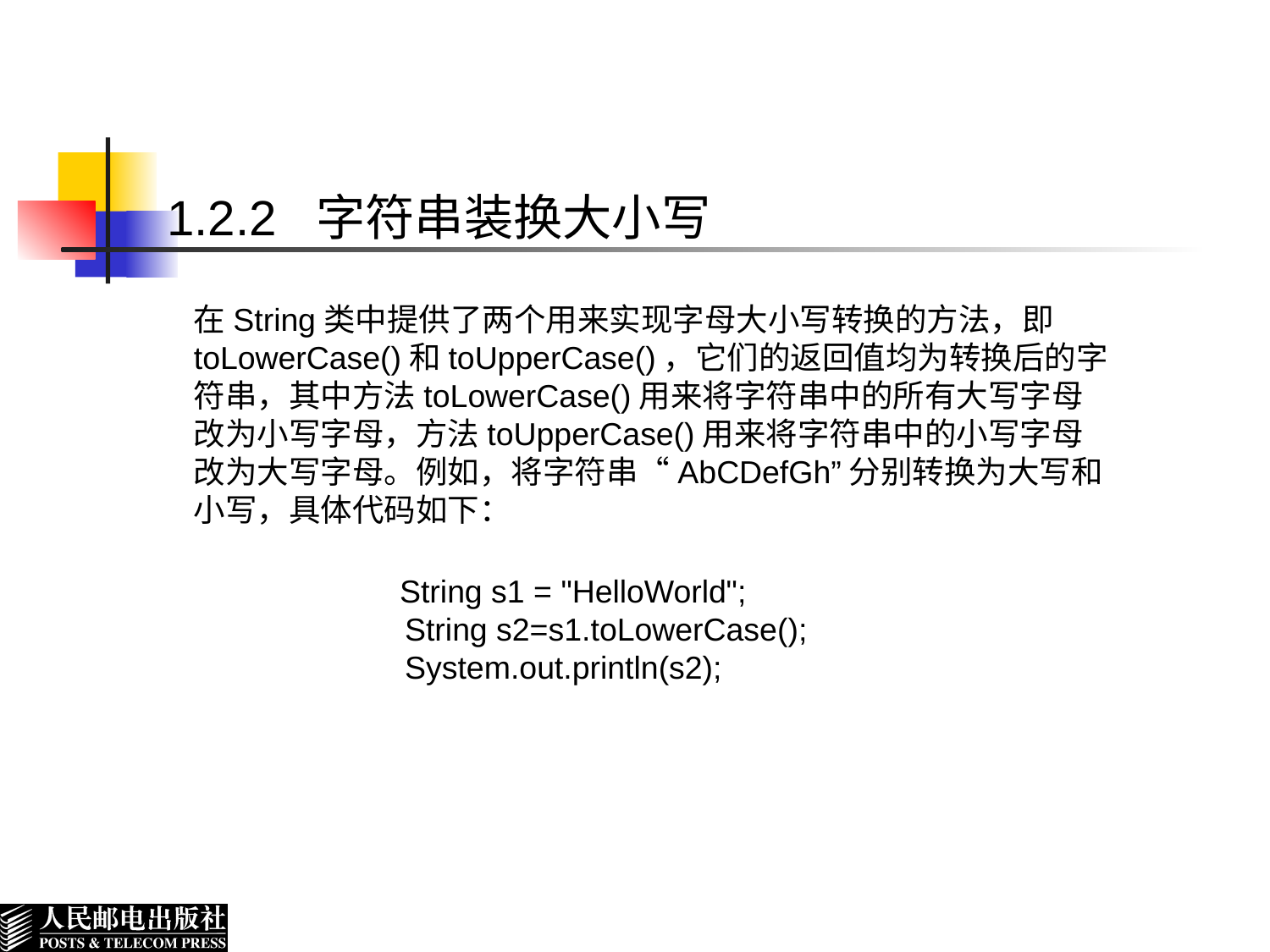

1.2.2  字符串装换大小写
在String类中提供了两个用来实现字母大小写转换的方法，即toLowerCase()和toUpperCase()，它们的返回值均为转换后的字符串，其中方法toLowerCase()用来将字符串中的所有大写字母改为小写字母，方法toUpperCase()用来将字符串中的小写字母改为大写字母。例如，将字符串“AbCDefGh”分别转换为大写和小写，具体代码如下：

                            String s1 = "HelloWorld";
		String s2=s1.toLowerCase();
		System.out.println(s2);